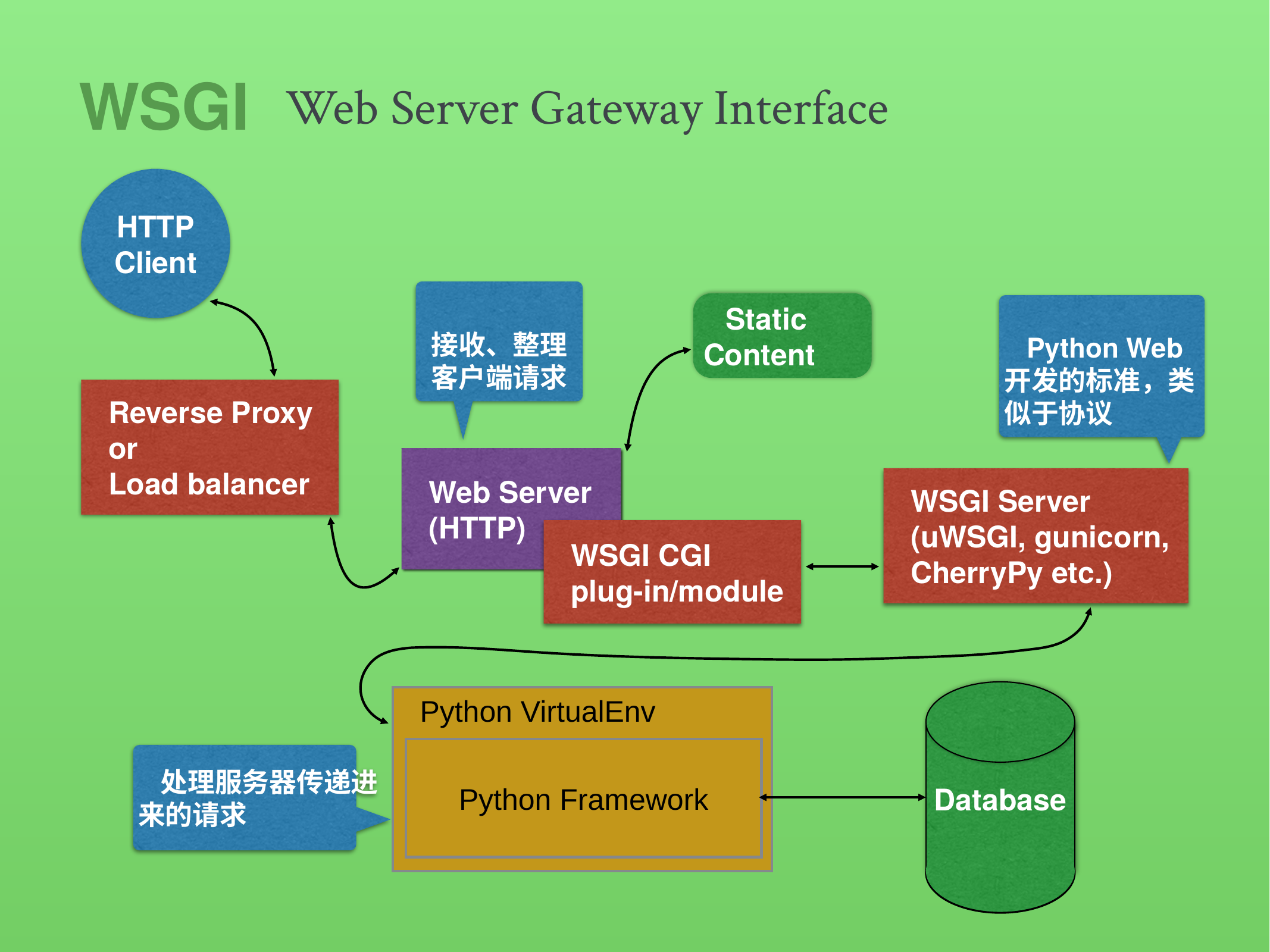

18
WSGI
Web Server Gateway Interface
HTTP
Client
接收、整理客户端请求
Static Content

Python Web开发的标准，类似于协议

Reverse Proxy
or
Load balancer
Web Server
(HTTP)
WSGI CGI
plug-in/module
WSGI Server
(uWSGI, gunicorn,
CherryPy etc.)

Database

Python VirtualEnv
Python Framework
处理服务器传递进来的请求